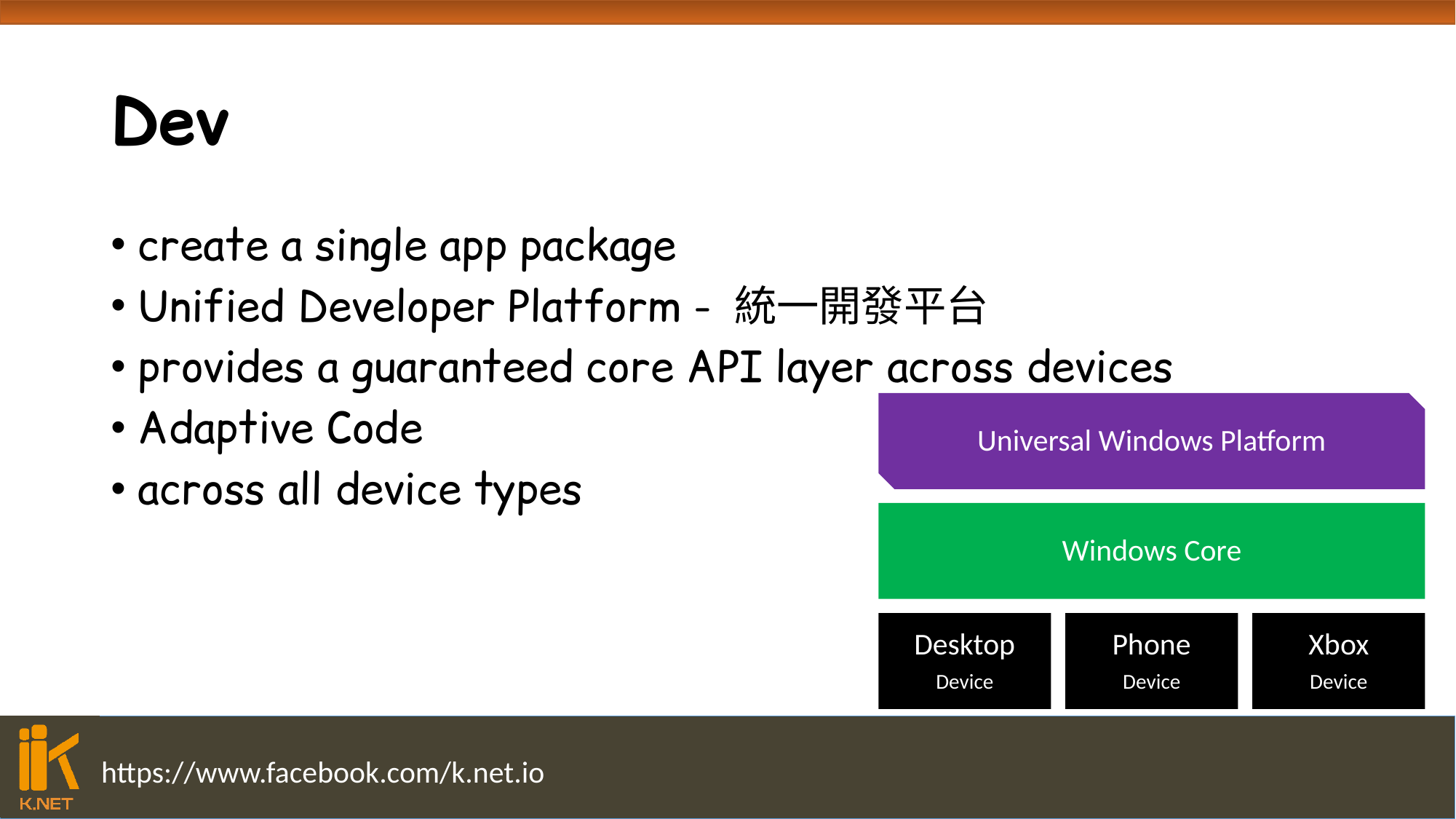

# Dev
create a single app package
Unified Developer Platform - 統一開發平台
provides a guaranteed core API layer across devices
Adaptive Code
across all device types
Universal Windows Platform
Windows Core
Xbox
Device
Desktop
Device
Phone
Device